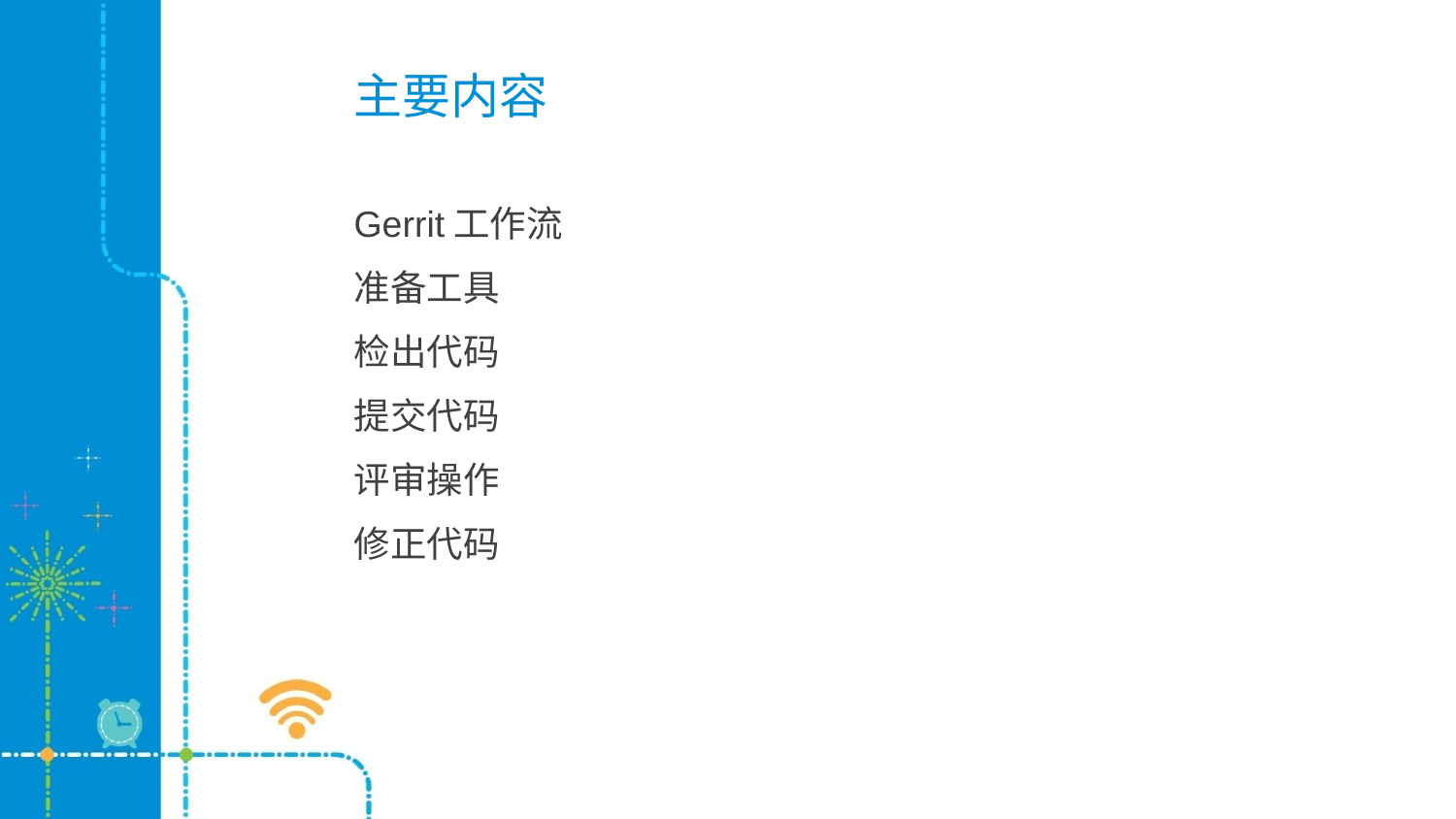

主要内容
Gerrit工作流
准备工具
检出代码
提交代码
评审操作
修正代码